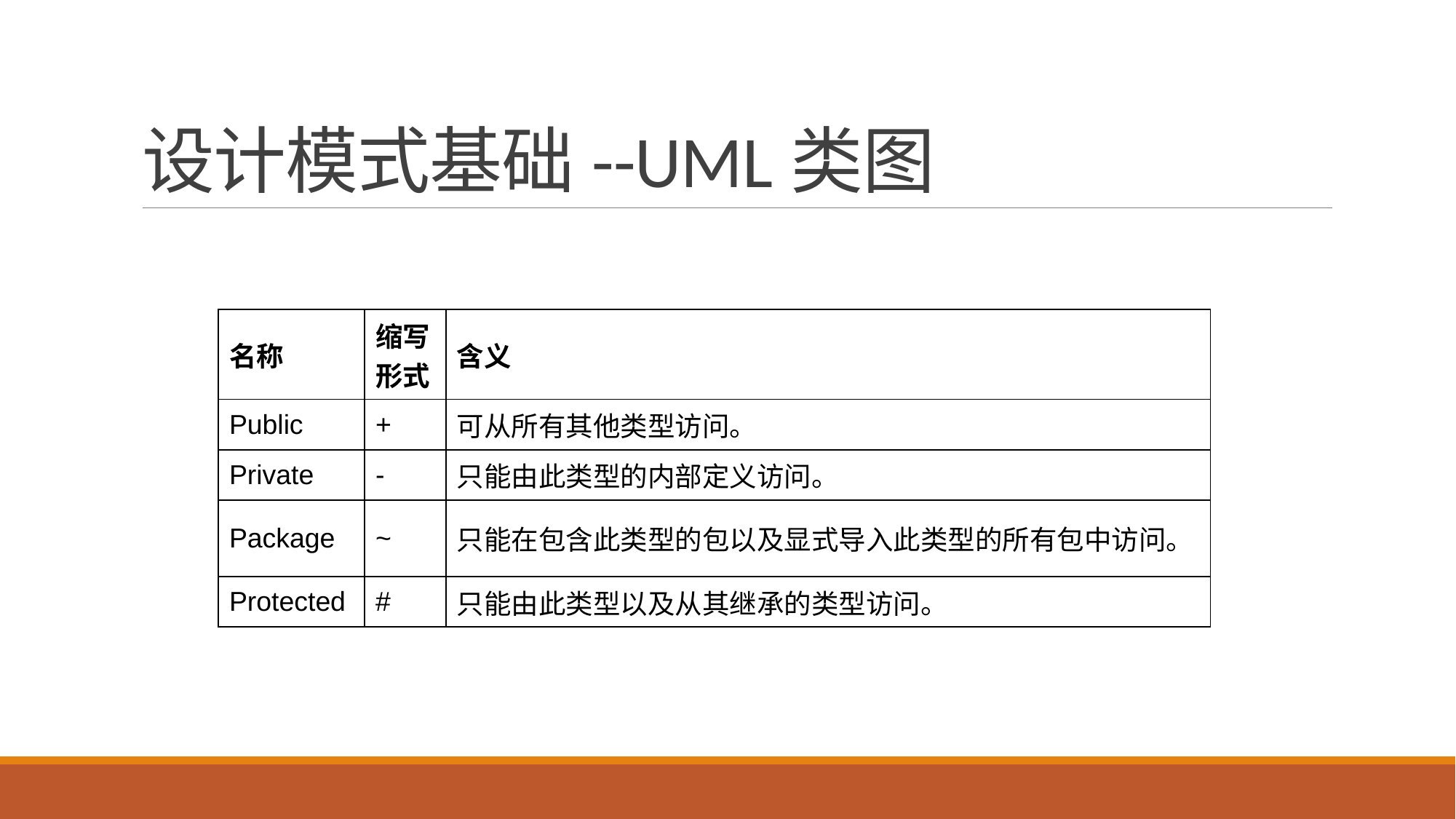

# 设计模式基础--UML类图
| 名称 | 缩写形式 | 含义 |
| --- | --- | --- |
| Public | + | 可从所有其他类型访问。 |
| Private | - | 只能由此类型的内部定义访问。 |
| Package | ~ | 只能在包含此类型的包以及显式导入此类型的所有包中访问。 |
| Protected | # | 只能由此类型以及从其继承的类型访问。 |